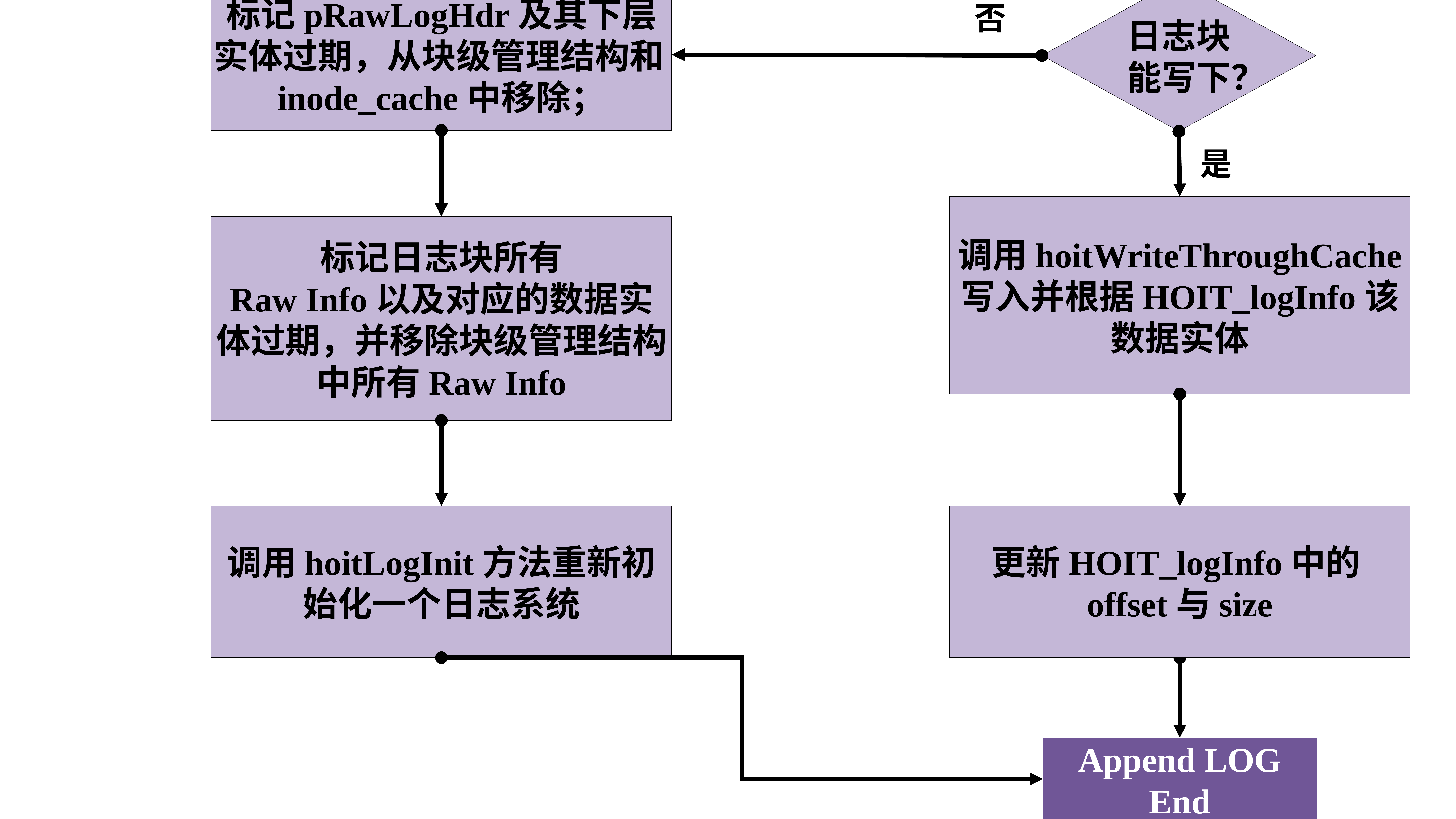

Append LOG
为待写入的数据实体创建LOG实体头，形成新的数据实体；
标记pRawLogHdr及其下层实体过期，从块级管理结构和inode_cache中移除；
日志块能写下？
调用hoitWriteThroughCache
写入并根据HOIT_logInfo该数据实体
标记日志块所有
Raw Info以及对应的数据实体过期，并移除块级管理结构中所有Raw Info
调用hoitLogInit方法重新初始化一个日志系统
更新HOIT_logInfo中的offset与size
Append LOG End
否
是